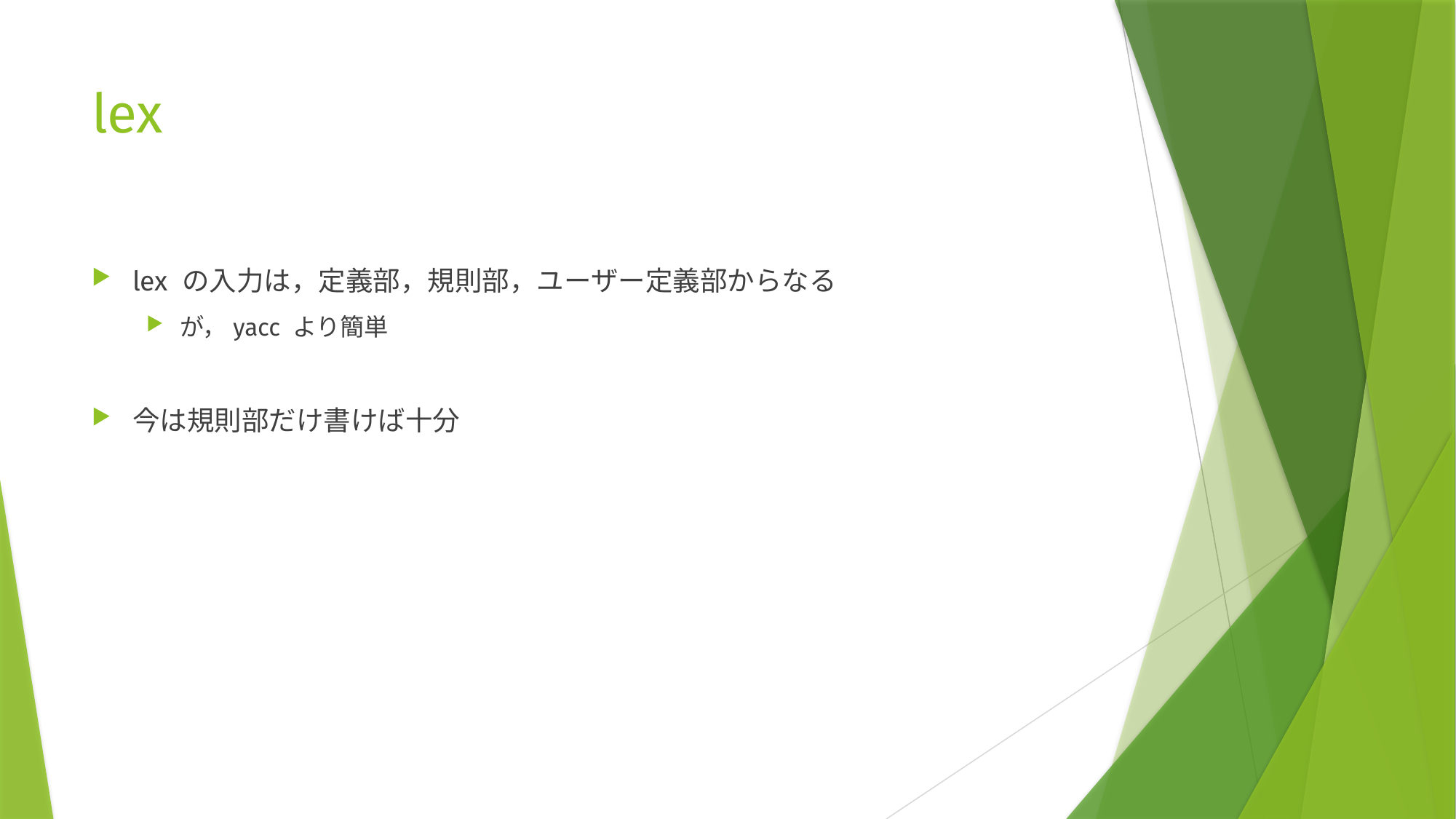

# lex
lex の入力は，定義部，規則部，ユーザー定義部からなる
が，yacc より簡単

今は規則部だけ書けば十分